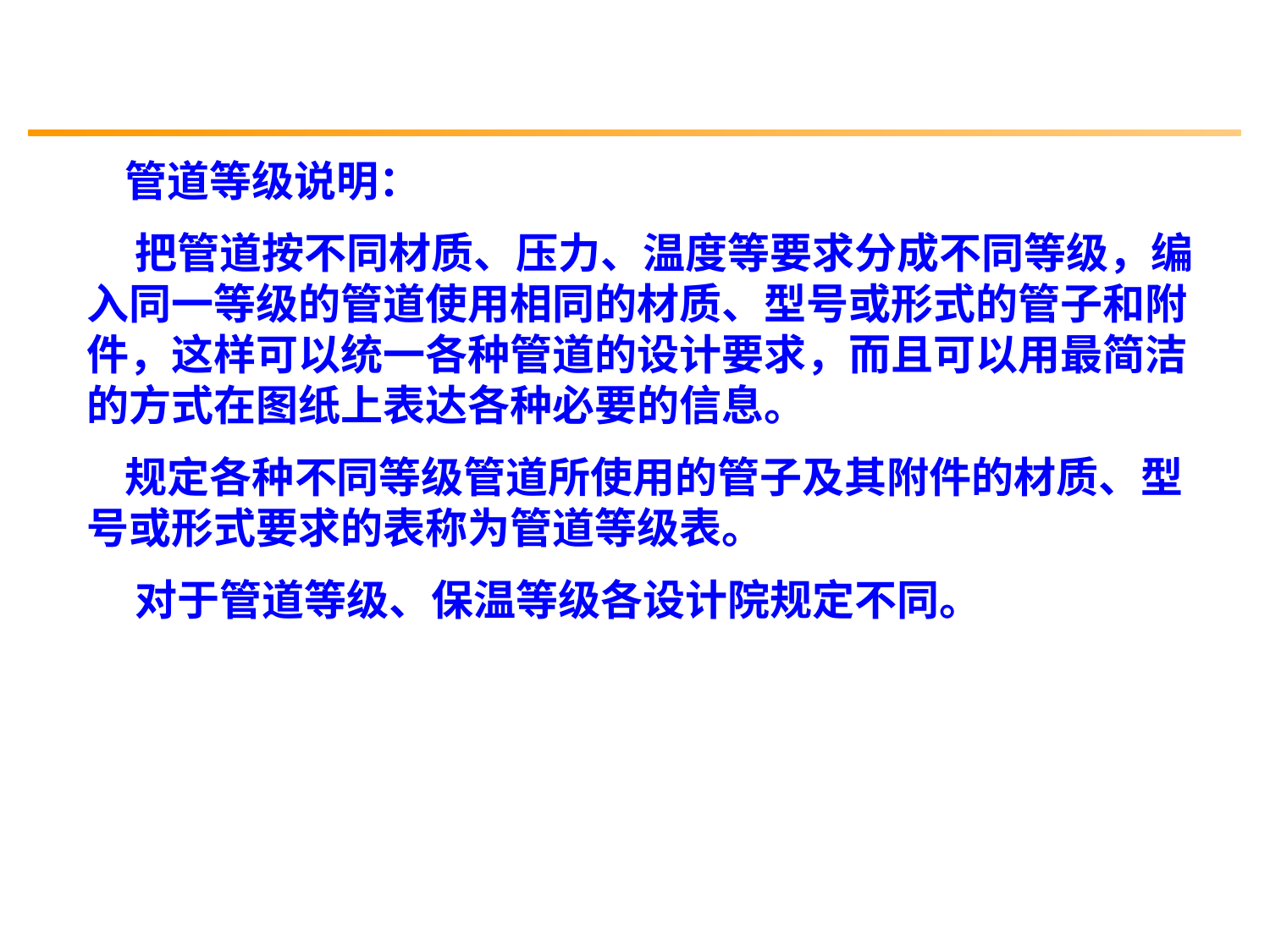

管道等级说明：
    把管道按不同材质、压力、温度等要求分成不同等级，编入同一等级的管道使用相同的材质、型号或形式的管子和附件，这样可以统一各种管道的设计要求，而且可以用最简洁的方式在图纸上表达各种必要的信息。
   规定各种不同等级管道所使用的管子及其附件的材质、型号或形式要求的表称为管道等级表。
    对于管道等级、保温等级各设计院规定不同。